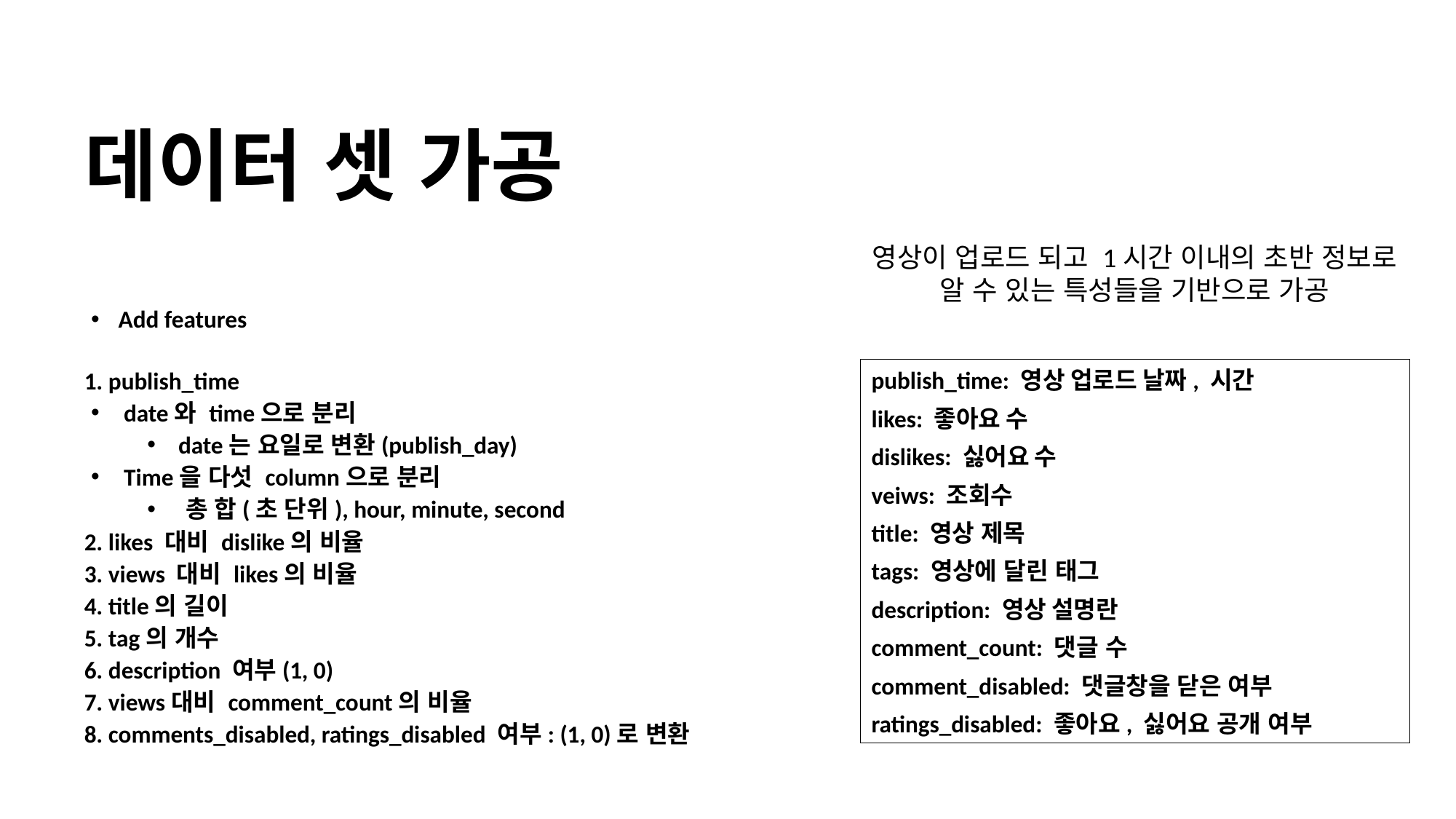

# 데이터 셋 가공
영상이 업로드 되고 1시간 이내의 초반 정보로
알 수 있는 특성들을 기반으로 가공
Add features

1. publish_time
 date와 time으로 분리
 date는 요일로 변환(publish_day)
 Time을 다섯 column으로 분리
 총 합(초 단위), hour, minute, second
2. likes 대비 dislike의 비율
3. views 대비 likes의 비율
4. title의 길이
5. tag의 개수
6. description 여부(1, 0)
7. views대비 comment_count의 비율
8. comments_disabled, ratings_disabled 여부: (1, 0)로 변환

publish_time: 영상 업로드 날짜, 시간
likes: 좋아요 수
dislikes: 싫어요 수
veiws: 조회수
title: 영상 제목
tags: 영상에 달린 태그
description: 영상 설명란
comment_count: 댓글 수
comment_disabled: 댓글창을 닫은 여부
ratings_disabled: 좋아요, 싫어요 공개 여부